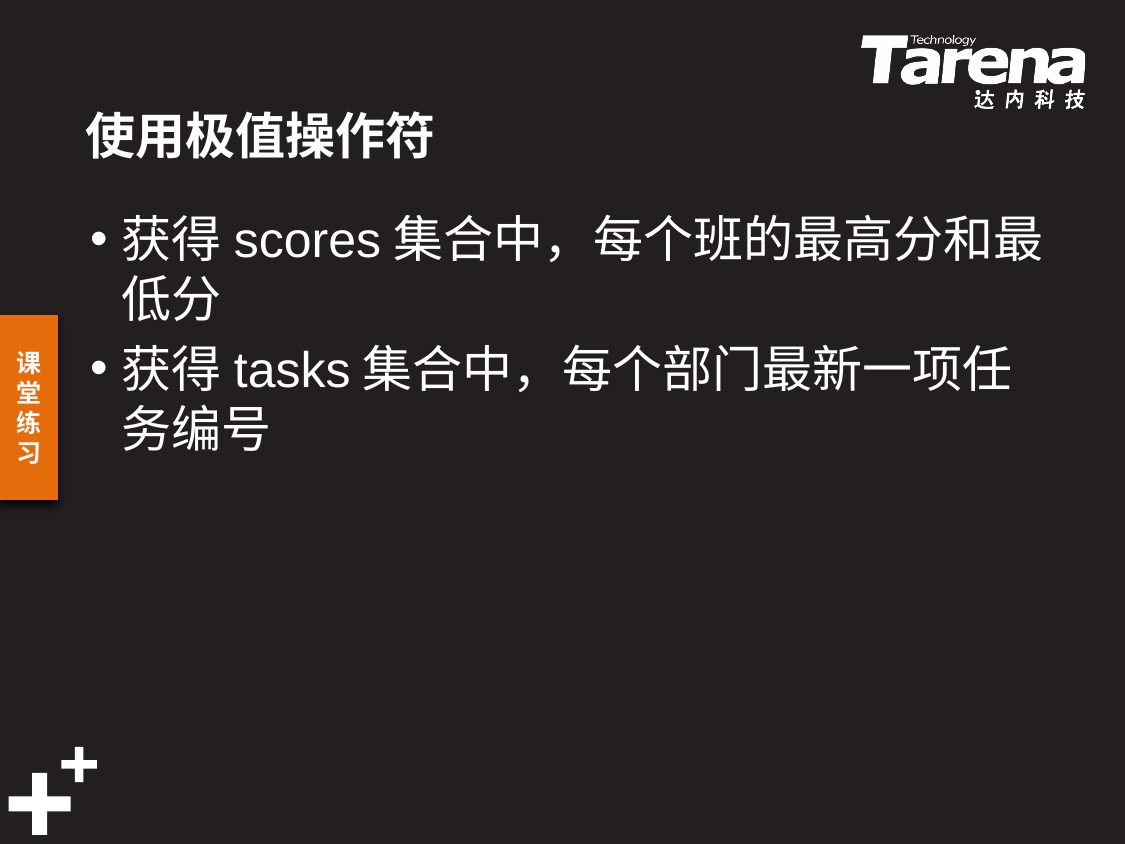

# 使用极值操作符
获得scores集合中，每个班的最高分和最低分
获得tasks集合中，每个部门最新一项任务编号